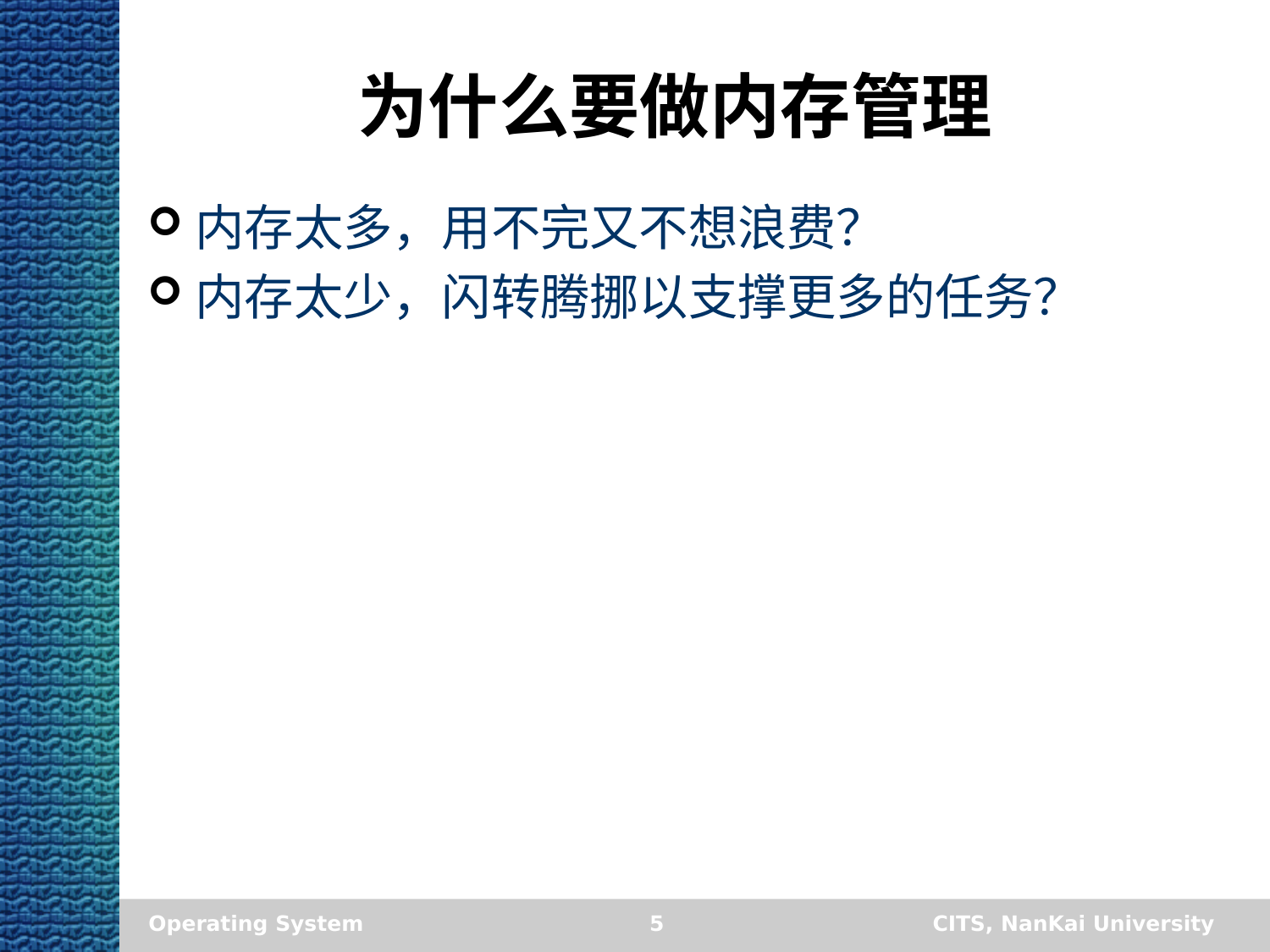

# 为什么要做内存管理
内存太多，用不完又不想浪费？
内存太少，闪转腾挪以支撑更多的任务？
Operating System
5
CITS, NanKai University